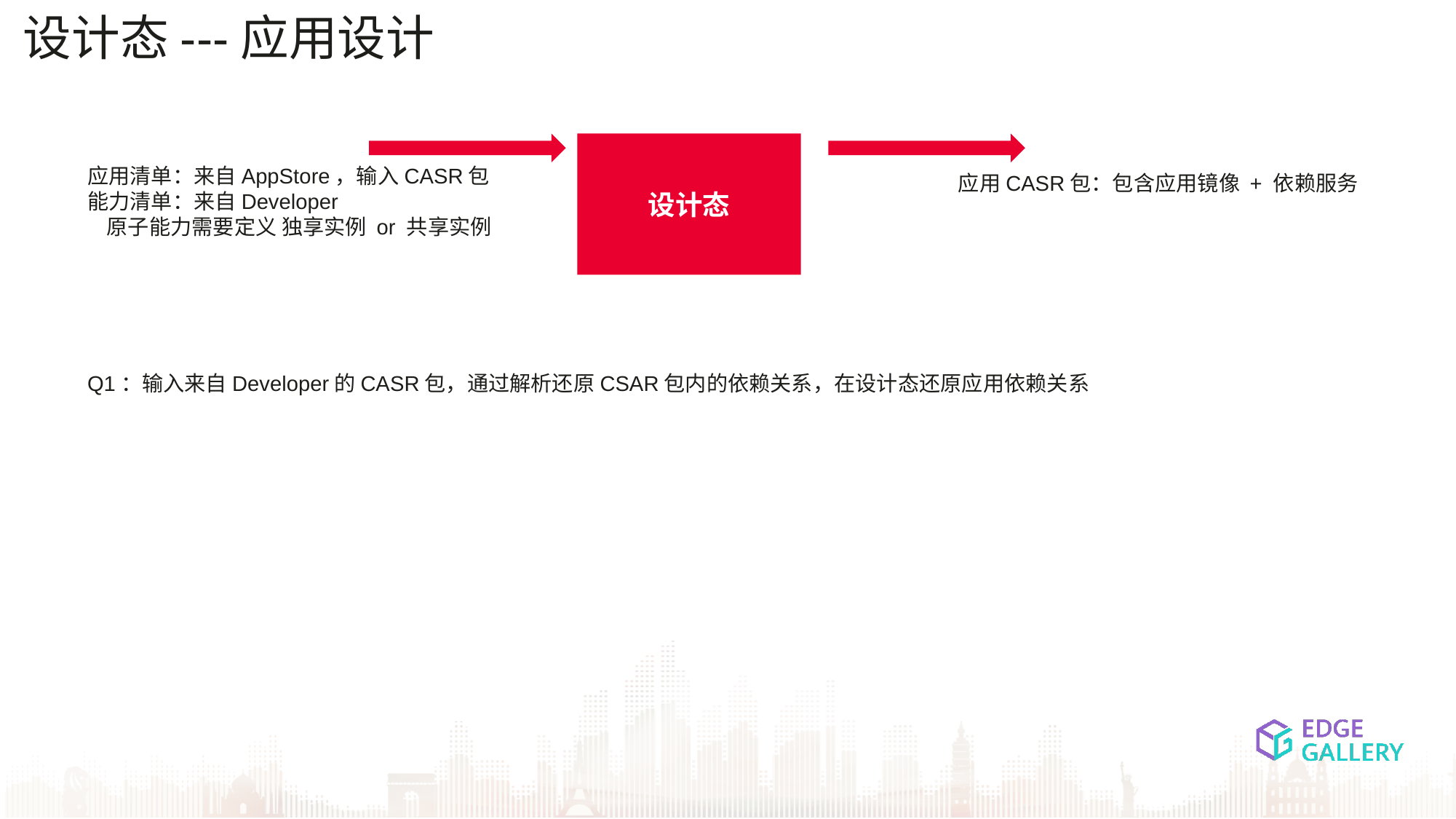

设计态---应用设计

设计态

应用清单：来自AppStore，输入CASR包
能力清单：来自Developer
   原子能力需要定义 独享实例 or 共享实例
应用CASR包：包含应用镜像 + 依赖服务
Q1：输入来自Developer的CASR包，通过解析还原CSAR包内的依赖关系，在设计态还原应用依赖关系